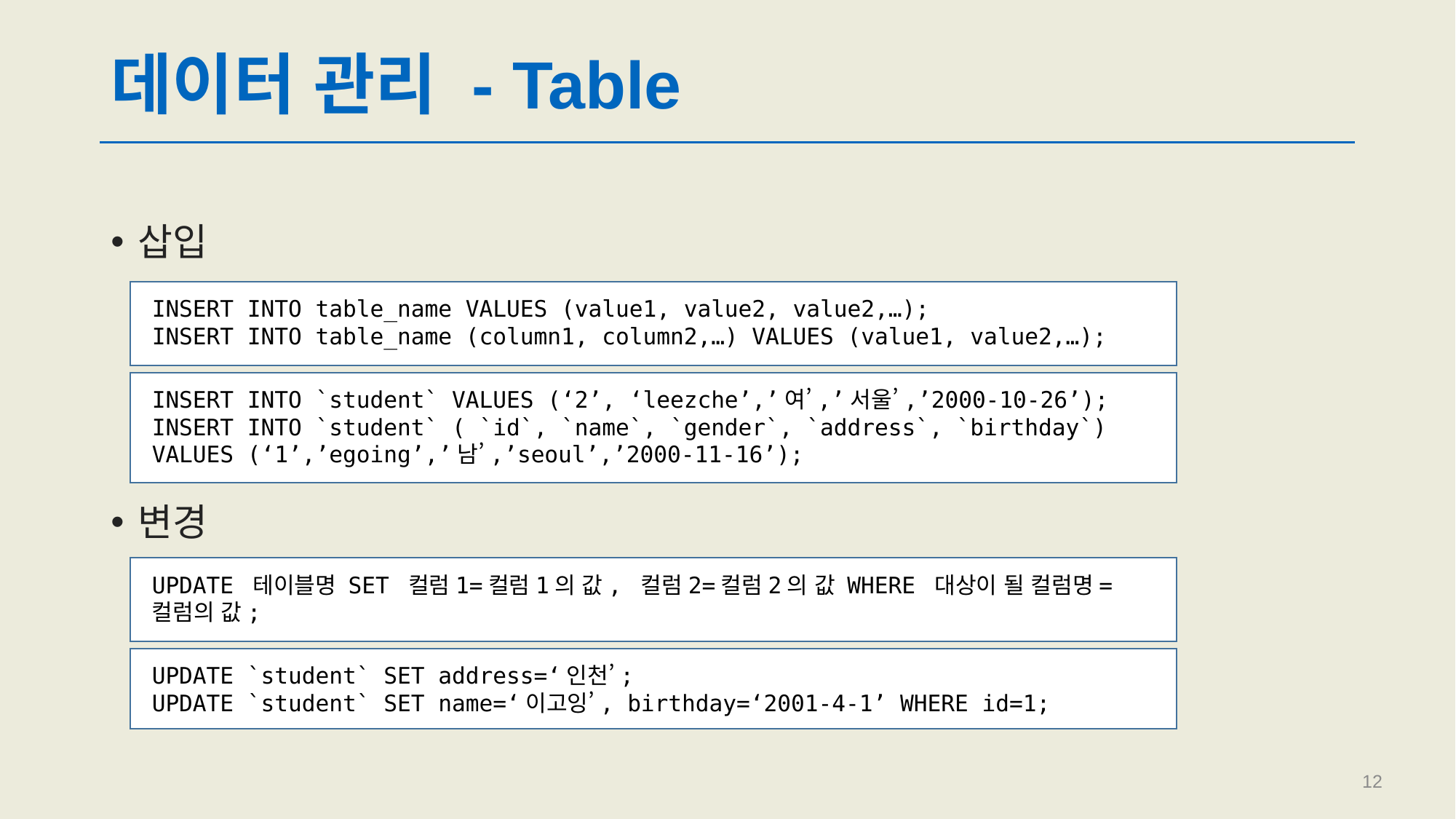

# 데이터 관리 - Table
삽입

변경

INSERT INTO table_name VALUES (value1, value2, value2,…);
INSERT INTO table_name (column1, column2,…) VALUES (value1, value2,…);
INSERT INTO `student` VALUES (‘2’, ‘leezche’,’여’,’서울’,’2000-10-26’);
INSERT INTO `student` ( `id`, `name`, `gender`, `address`, `birthday`) VALUES (‘1’,’egoing’,’남’,’seoul’,’2000-11-16’);
UPDATE 테이블명 SET 컬럼1=컬럼1의 값, 컬럼2=컬럼2의 값 WHERE 대상이 될 컬럼명=컬럼의 값;
UPDATE `student` SET address=‘인천’;
UPDATE `student` SET name=‘이고잉’, birthday=‘2001-4-1’ WHERE id=1;
12